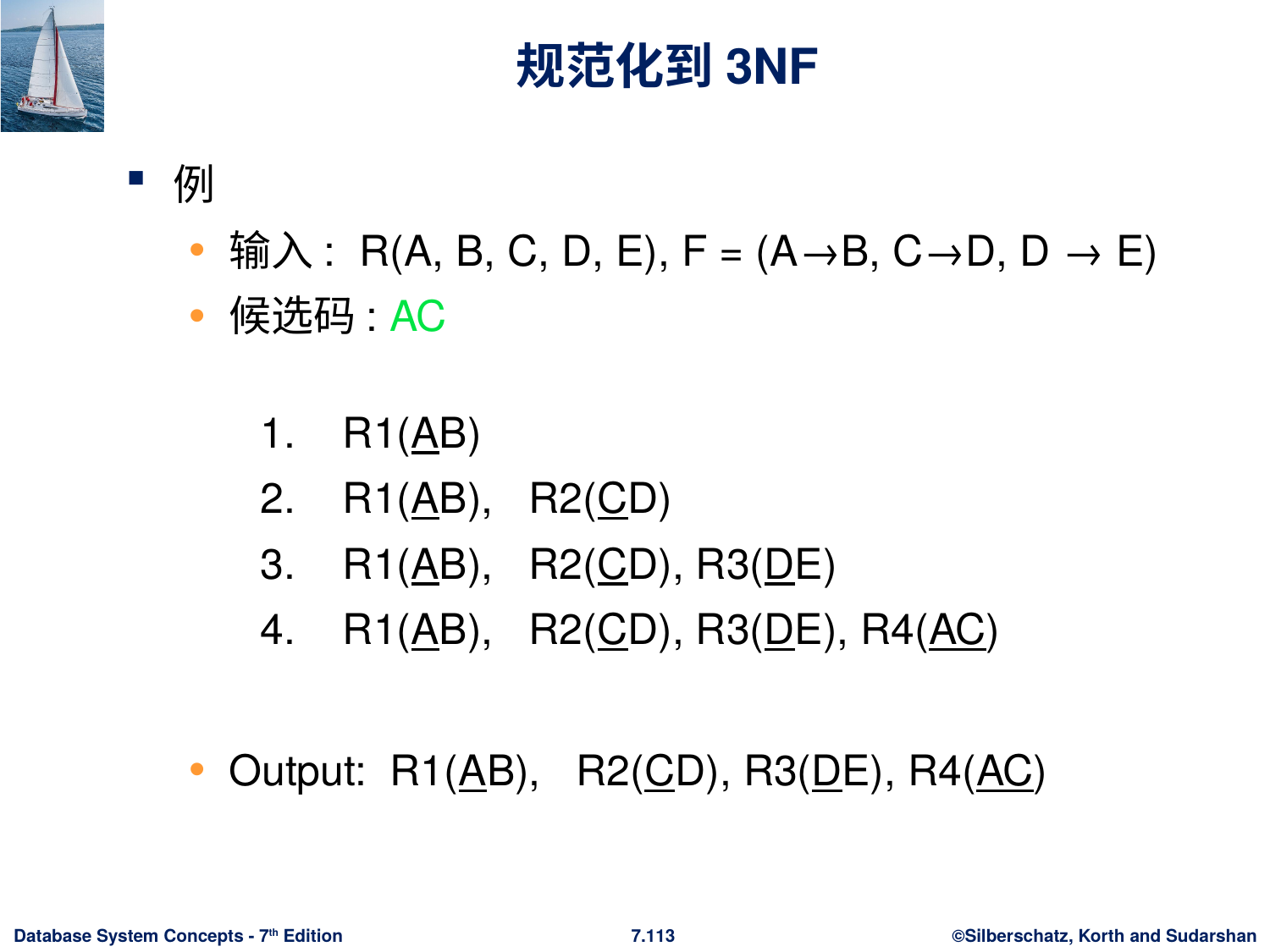

# 规范化到3NF
例
输入:  R(A, B, C, D, E), F = (A→B, C→D, D → E)
候选码: AC
      1.    R1(AB)
      2.    R1(AB),   R2(CD)
      3.    R1(AB),   R2(CD), R3(DE)
      4.    R1(AB),   R2(CD), R3(DE), R4(AC)

Output:  R1(AB),   R2(CD), R3(DE), R4(AC)